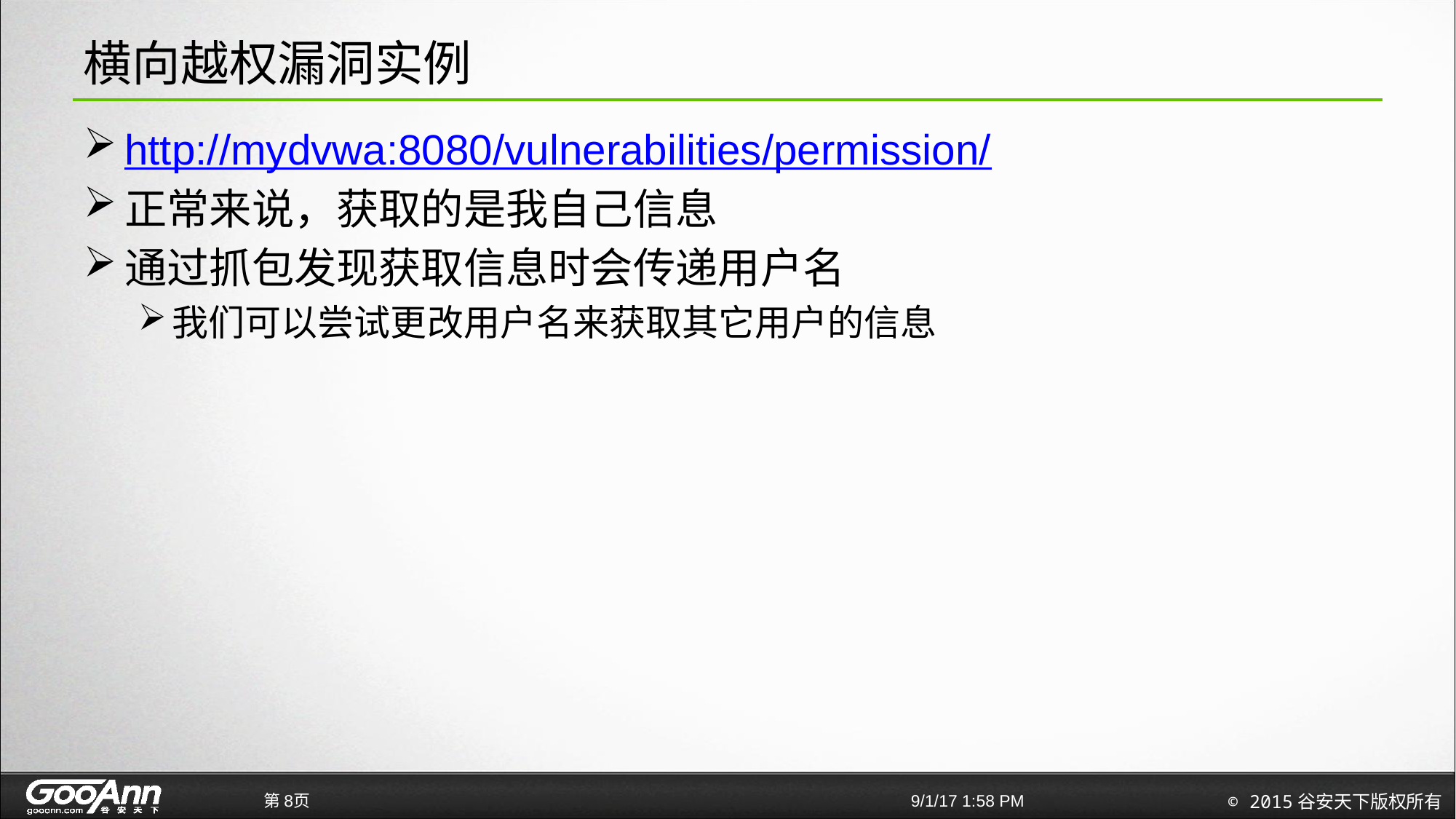

# 横向越权漏洞实例
http://mydvwa:8080/vulnerabilities/permission/
正常来说，获取的是我自己信息
通过抓包发现获取信息时会传递用户名
我们可以尝试更改用户名来获取其它用户的信息